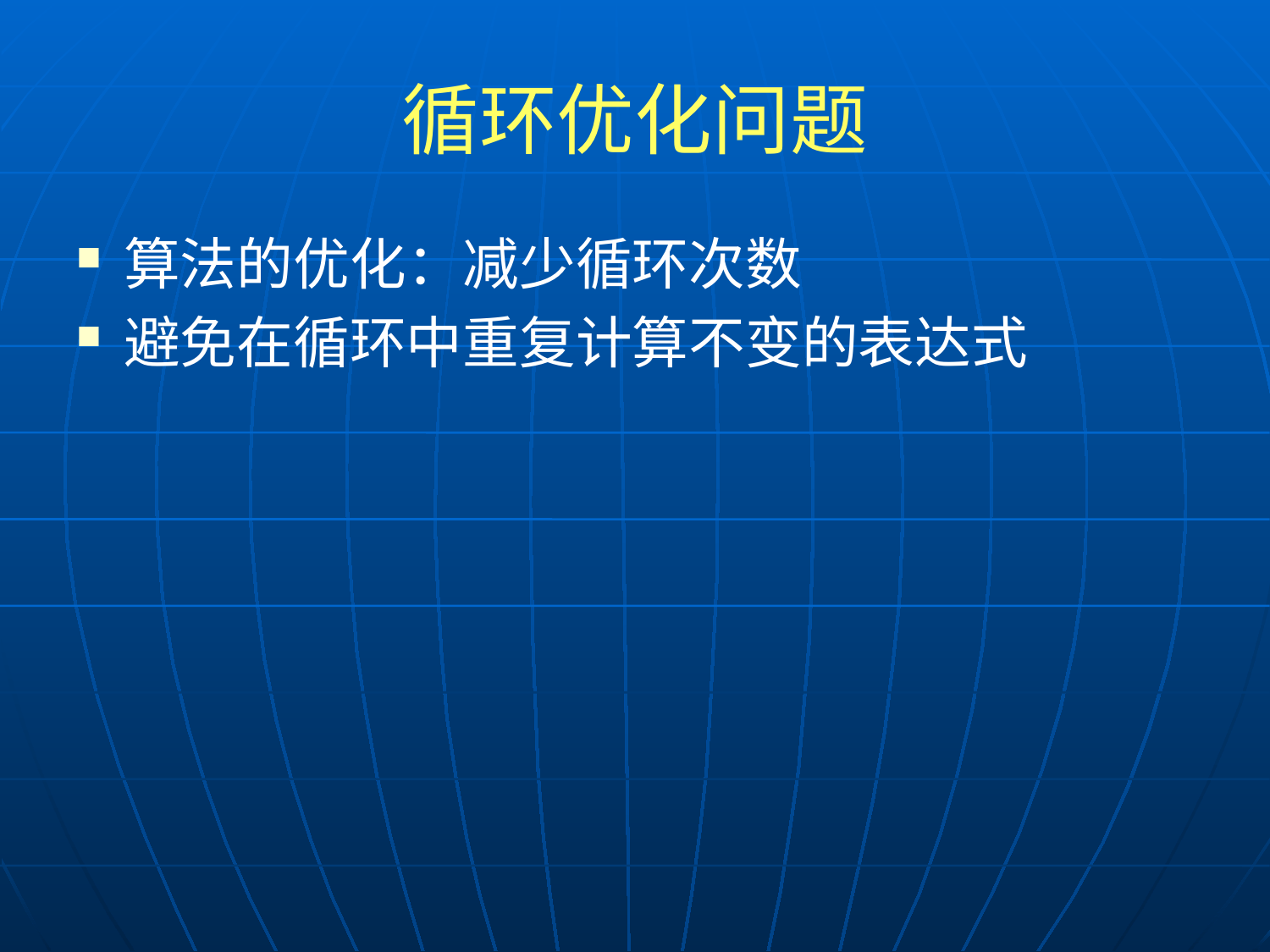

# 循环优化问题
算法的优化：减少循环次数
避免在循环中重复计算不变的表达式